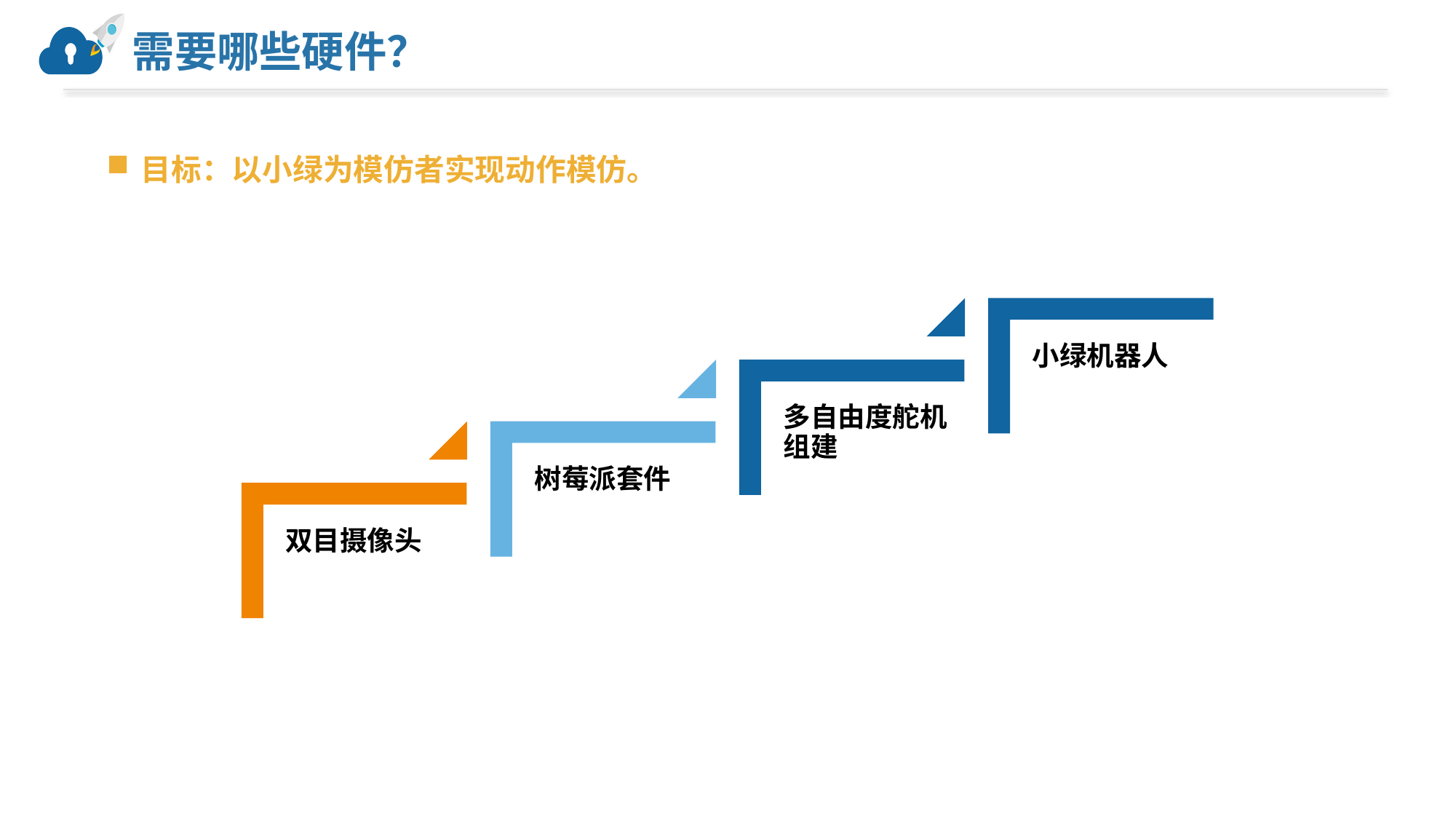

# 需要哪些硬件？
目标：以小绿为模仿者实现动作模仿。
双目摄像头
树莓派套件
多自由度舵机组建
小绿机器人